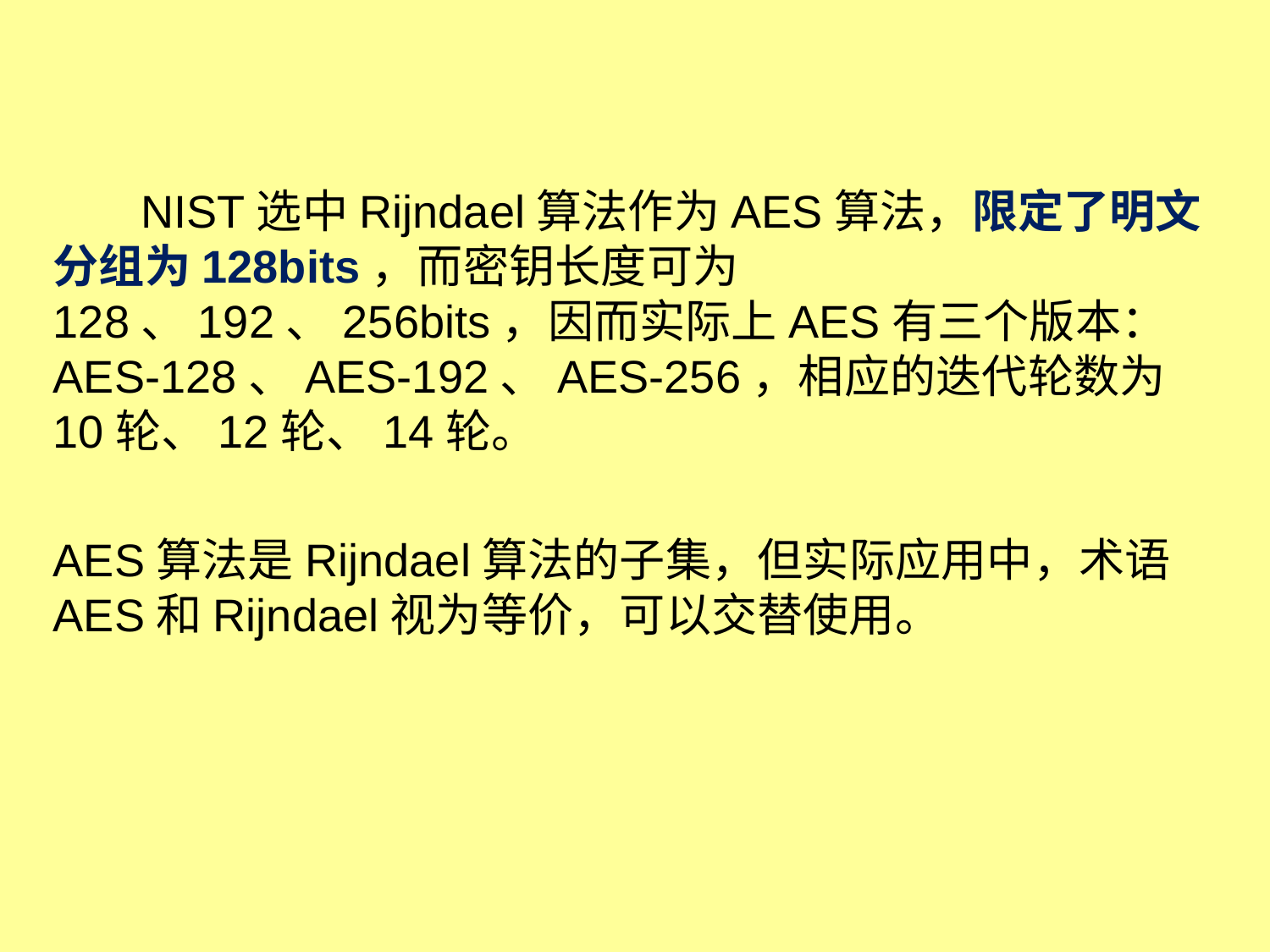

NIST选中Rijndael算法作为AES算法，限定了明文分组为128bits，而密钥长度可为128、192、256bits，因而实际上AES有三个版本：AES-128、AES-192、AES-256，相应的迭代轮数为10轮、12轮、14轮。

AES算法是Rijndael算法的子集，但实际应用中，术语AES和Rijndael视为等价，可以交替使用。